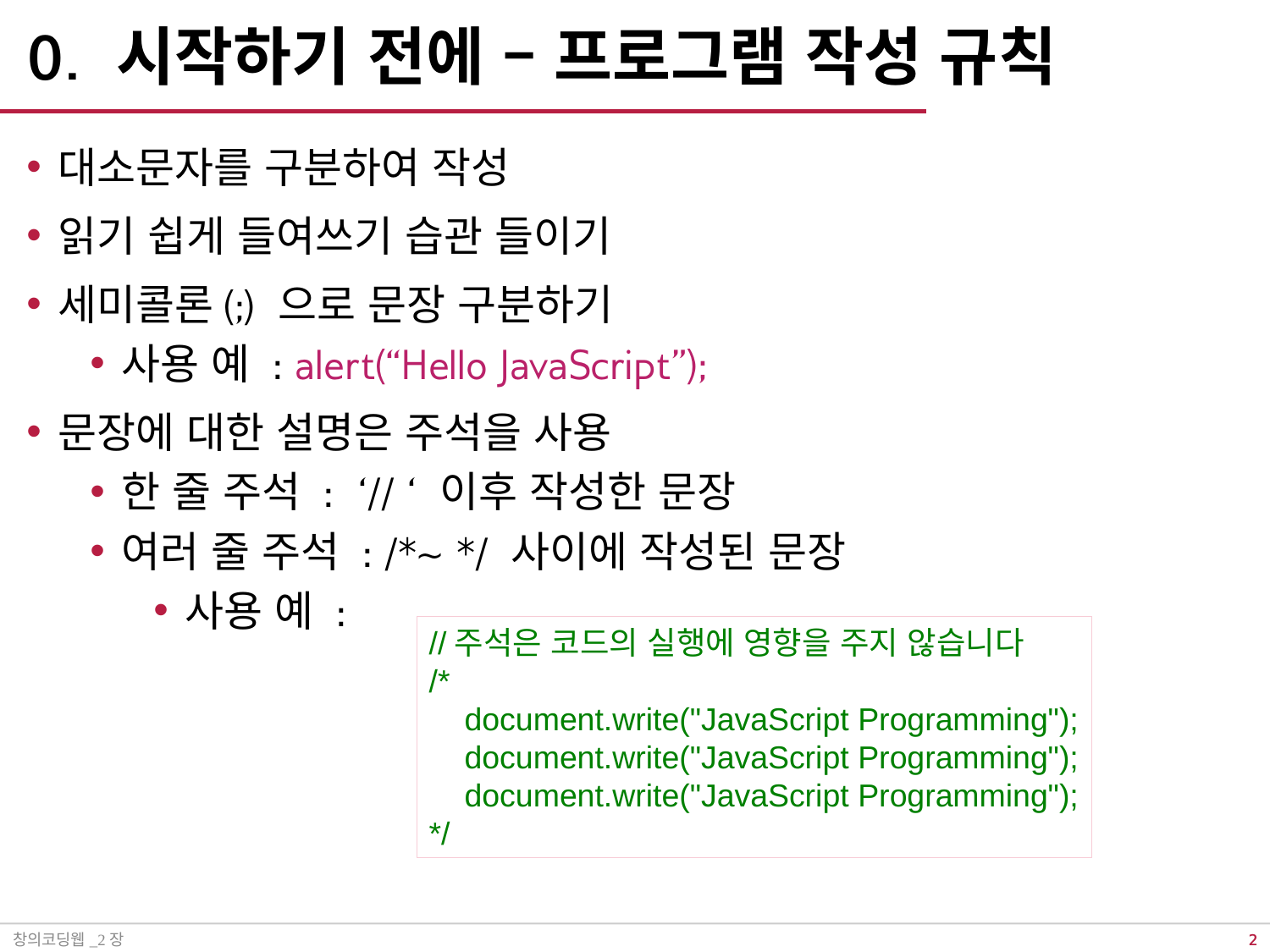

# 0. 시작하기 전에 – 프로그램 작성 규칙
대소문자를 구분하여 작성
읽기 쉽게 들여쓰기 습관 들이기
세미콜론(;) 으로 문장 구분하기
사용 예 : alert(“Hello JavaScript”);
문장에 대한 설명은 주석을 사용
한 줄 주석 :  ‘// ‘ 이후 작성한 문장
여러 줄 주석 : /*~ */ 사이에 작성된 문장
사용 예 :

//주석은 코드의 실행에 영향을 주지 않습니다
/*
    document.write("JavaScript Programming");
    document.write("JavaScript Programming");
    document.write("JavaScript Programming");
*/
창의코딩웹_2장
2